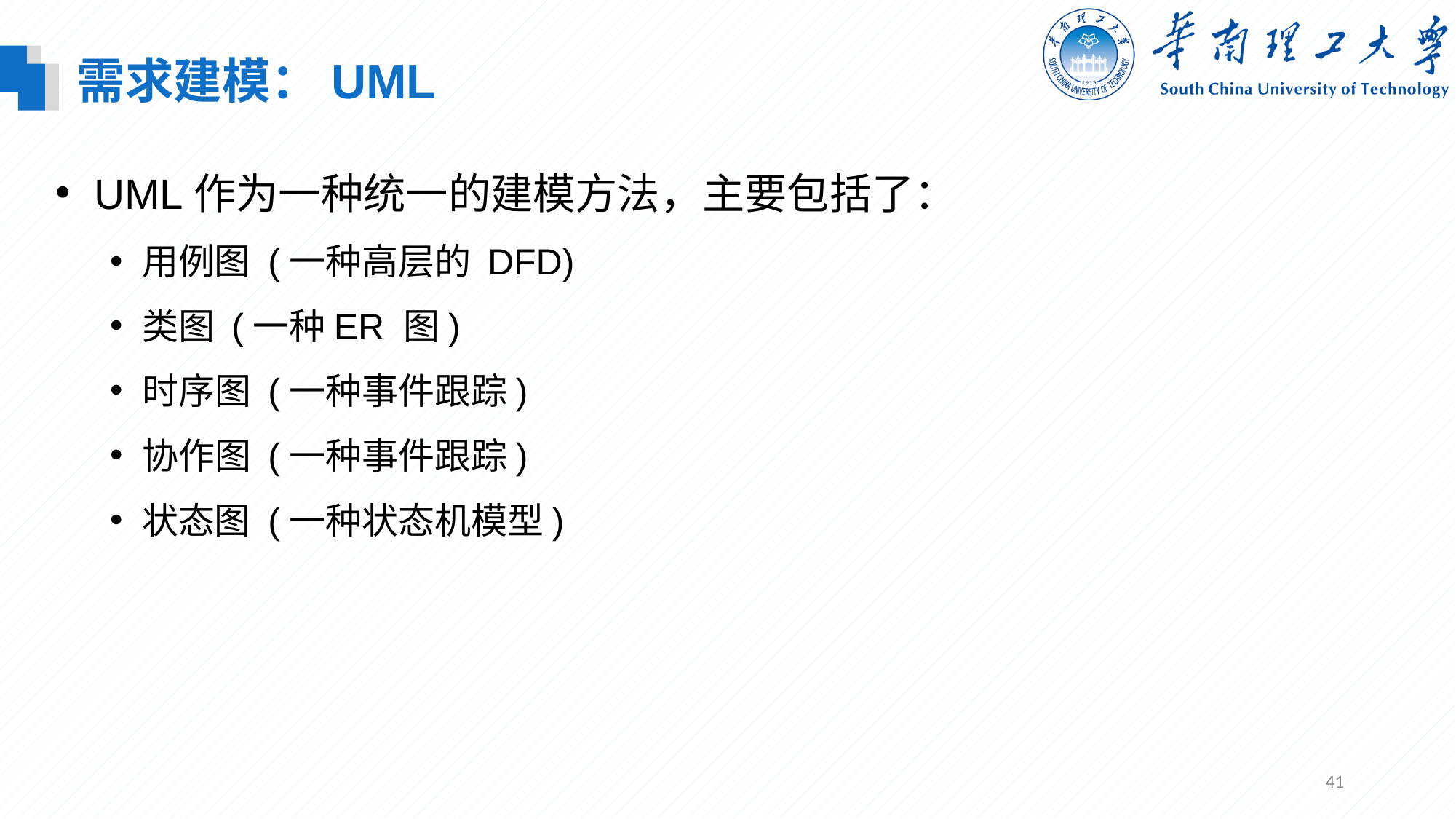

需求建模：UML
UML作为一种统一的建模方法，主要包括了：
用例图 (一种高层的 DFD)
类图 (一种ER 图)
时序图 (一种事件跟踪)
协作图 (一种事件跟踪)
状态图 (一种状态机模型)
41